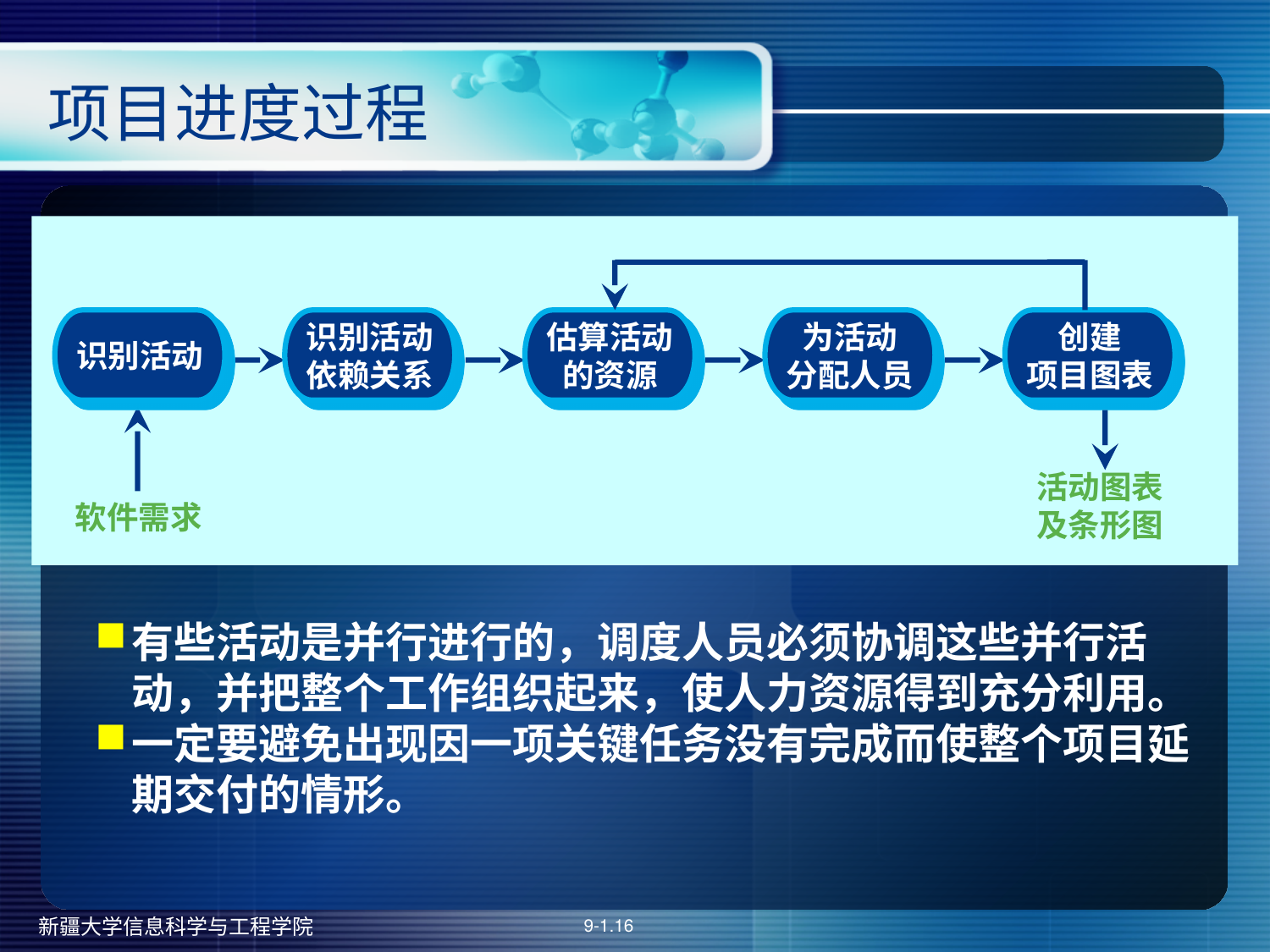

# 项目进度过程

识别活动
识别活动
依赖关系
估算活动
的资源
为活动
分配人员
创建
项目图表

活动图表
及条形图
软件需求
有些活动是并行进行的，调度人员必须协调这些并行活动，并把整个工作组织起来，使人力资源得到充分利用。
一定要避免出现因一项关键任务没有完成而使整个项目延期交付的情形。